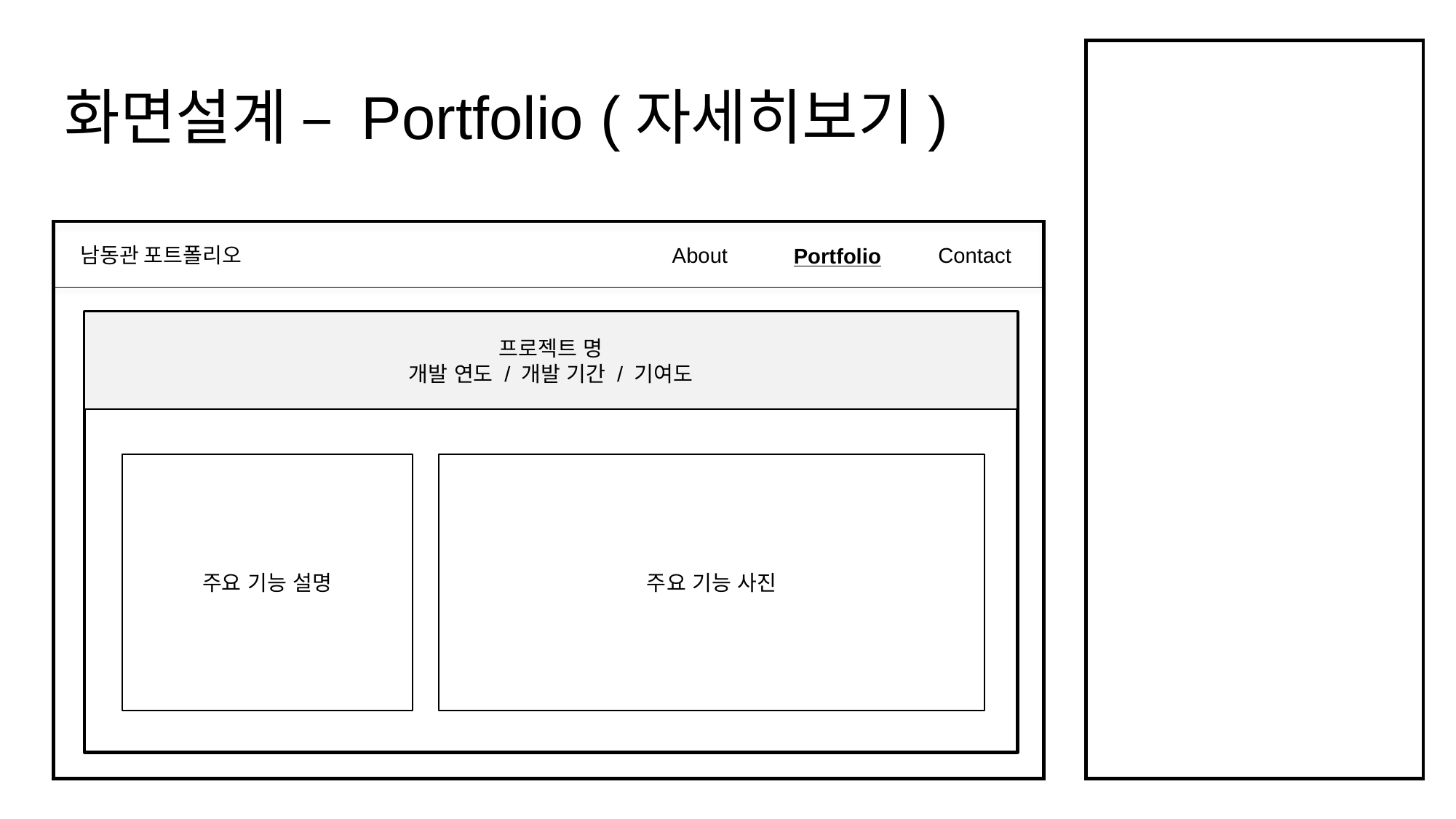

# 화면설계 – Portfolio (자세히보기)

남동관 포트폴리오

About
Contact
Portfolio

프로젝트 명
개발 연도 / 개발 기간 / 기여도
프로젝트 사진
프로젝트 명
프로젝트 설명
자세히 보기
주요 기능 설명
주요 기능 사진